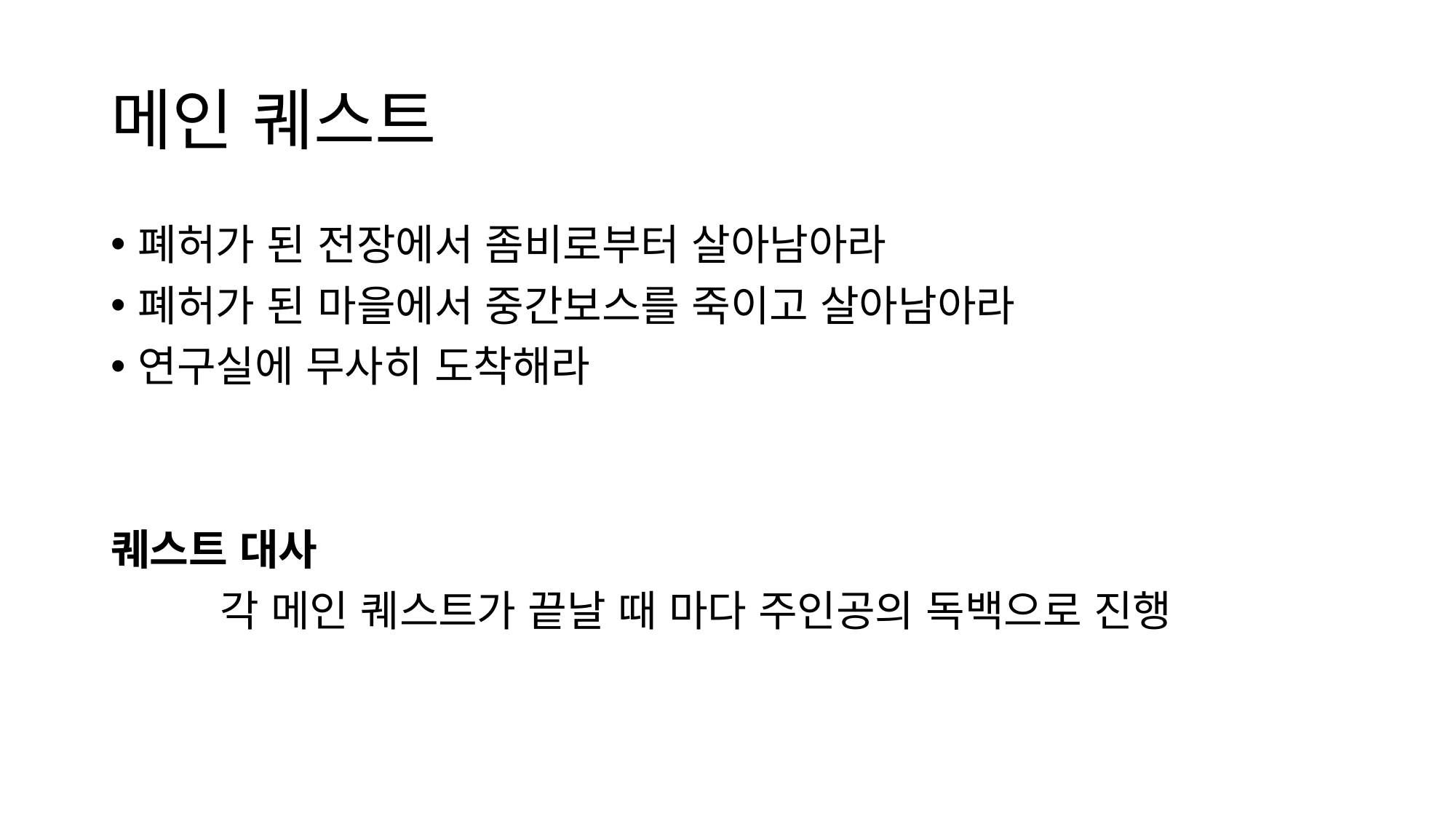

# 메인 퀘스트
폐허가 된 전장에서 좀비로부터 살아남아라
폐허가 된 마을에서 중간보스를 죽이고 살아남아라
연구실에 무사히 도착해라

퀘스트 대사
	각 메인 퀘스트가 끝날 때 마다 주인공의 독백으로 진행